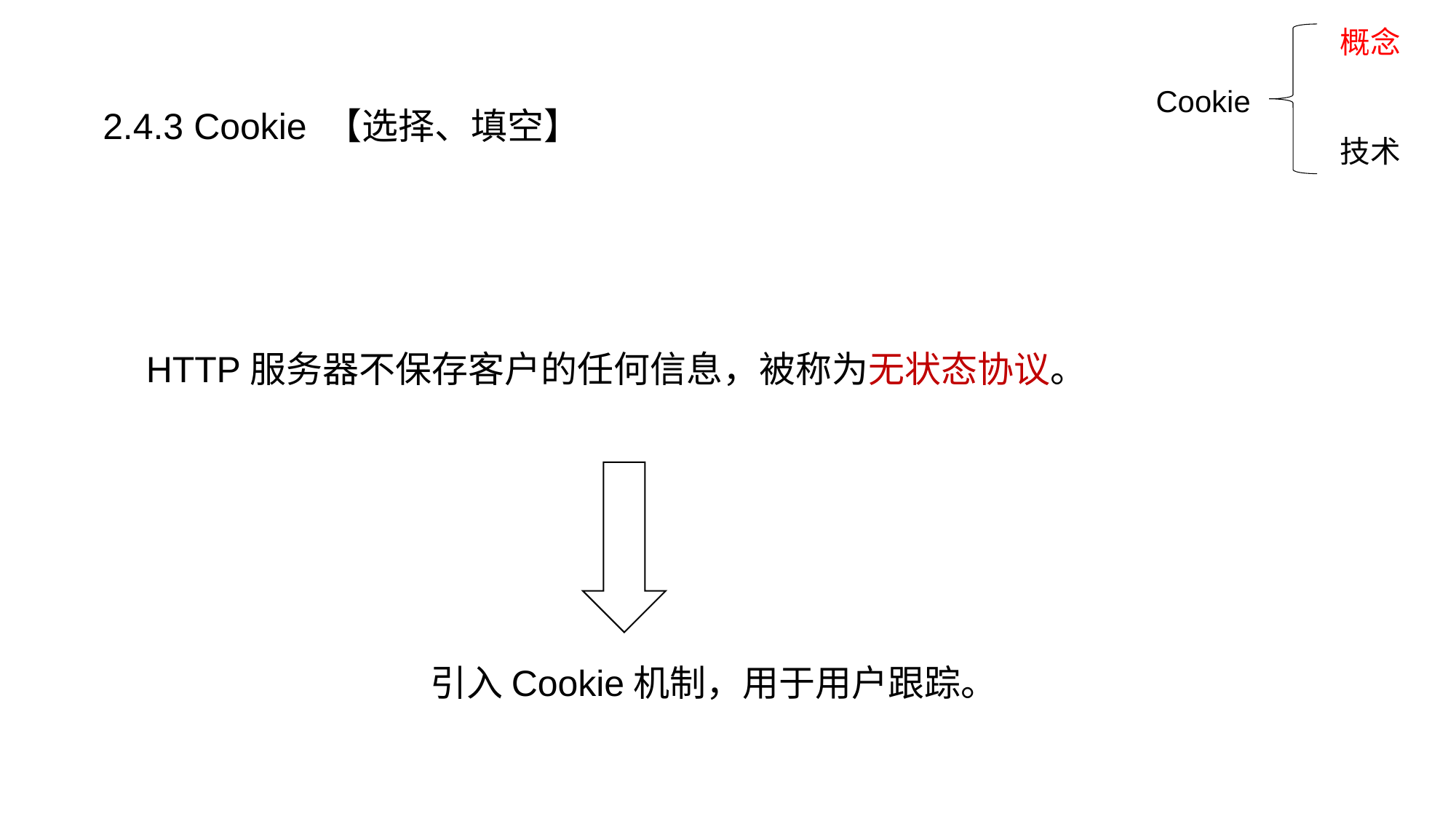

概念

技术

Cookie
2.4.3 Cookie 【选择、填空】

HTTP服务器不保存客户的任何信息，被称为无状态协议。

引入Cookie机制，用于用户跟踪。